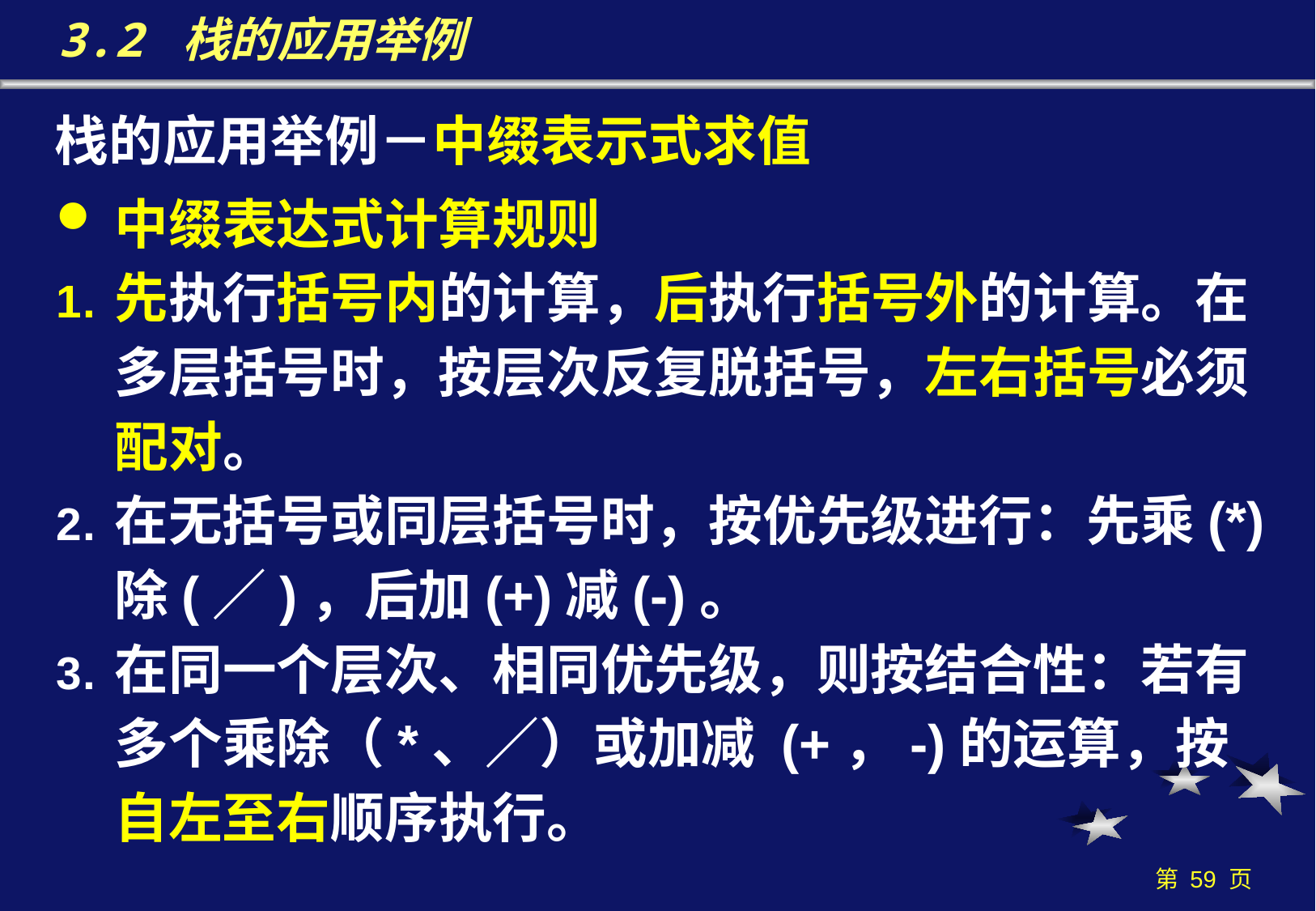

3.2 栈的应用举例
栈的应用举例－中缀表示式求值
中缀表达式计算规则
先执行括号内的计算，后执行括号外的计算。在多层括号时，按层次反复脱括号，左右括号必须配对。
在无括号或同层括号时，按优先级进行：先乘(*) 除(／)，后加(+)减(-)。
在同一个层次、相同优先级，则按结合性：若有多个乘除（*、／）或加减 (+，-)的运算，按自左至右顺序执行。